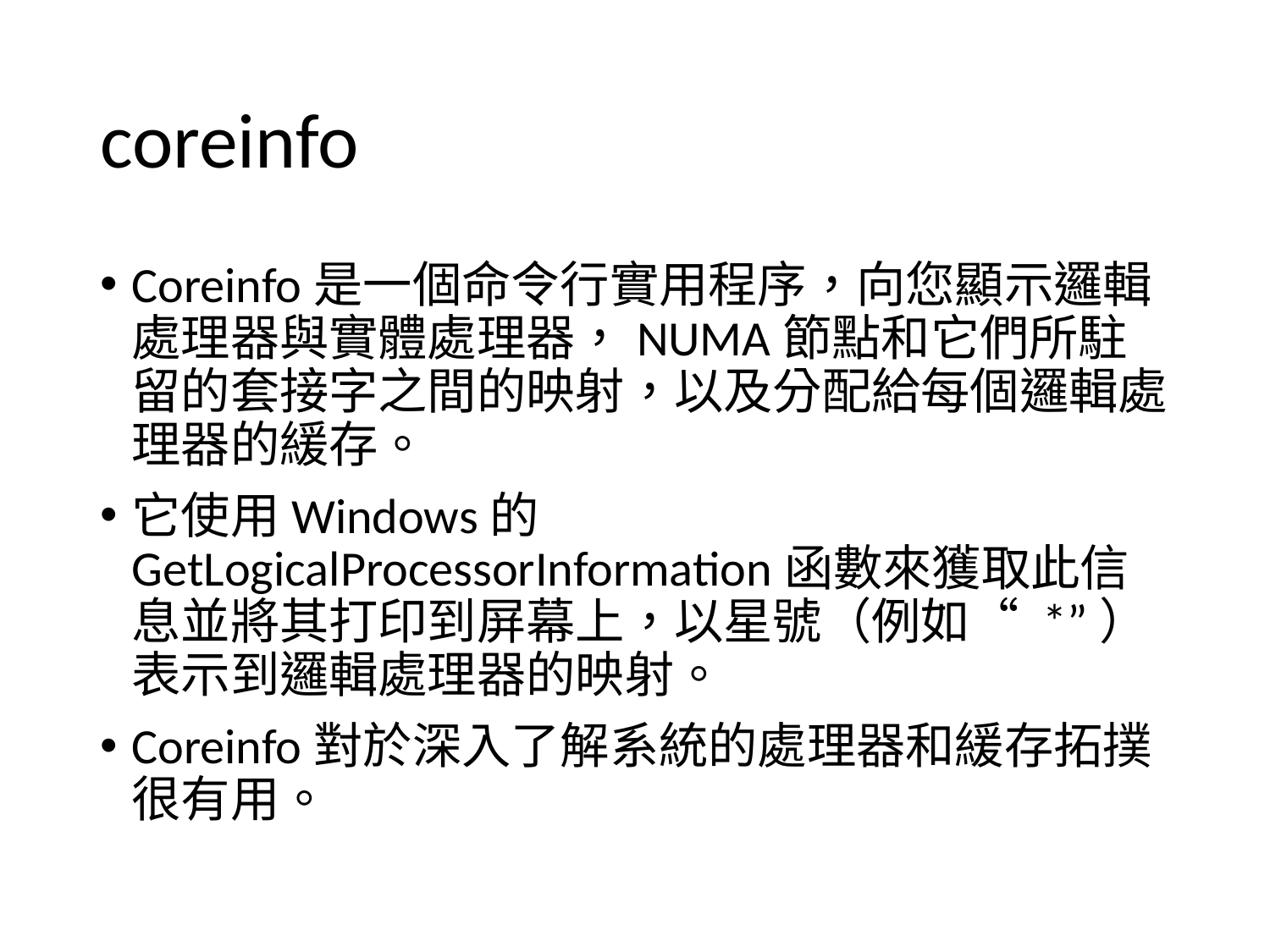

# coreinfo
Coreinfo是一個命令行實用程序，向您顯示邏輯處理器與實體處理器，NUMA節點和它們所駐留的套接字之間的映射，以及分配給每個邏輯處理器的緩存。
它使用Windows的GetLogicalProcessorInformation函數來獲取此信息並將其打印到屏幕上，以星號（例如“ *”）表示到邏輯處理器的映射。
Coreinfo對於深入了解系統的處理器和緩存拓撲很有用。